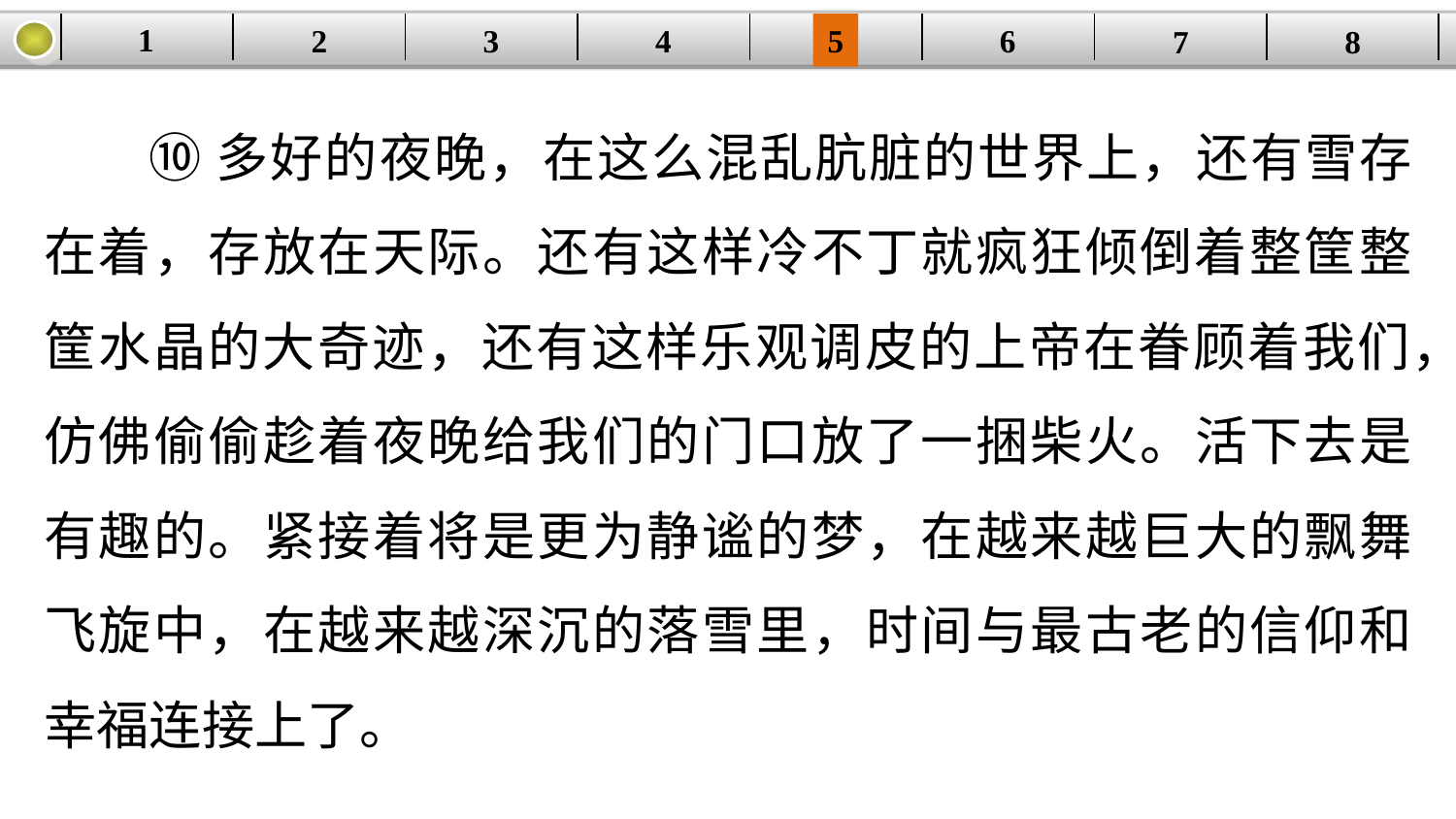

1
2
3
4
|  |  |  |  |  |  |  |  |
| --- | --- | --- | --- | --- | --- | --- | --- |
5
6
7
8

⑩多好的夜晚，在这么混乱肮脏的世界上，还有雪存在着，存放在天际。还有这样冷不丁就疯狂倾倒着整筐整筐水晶的大奇迹，还有这样乐观调皮的上帝在眷顾着我们，仿佛偷偷趁着夜晚给我们的门口放了一捆柴火。活下去是有趣的。紧接着将是更为静谧的梦，在越来越巨大的飘舞飞旋中，在越来越深沉的落雪里，时间与最古老的信仰和幸福连接上了。